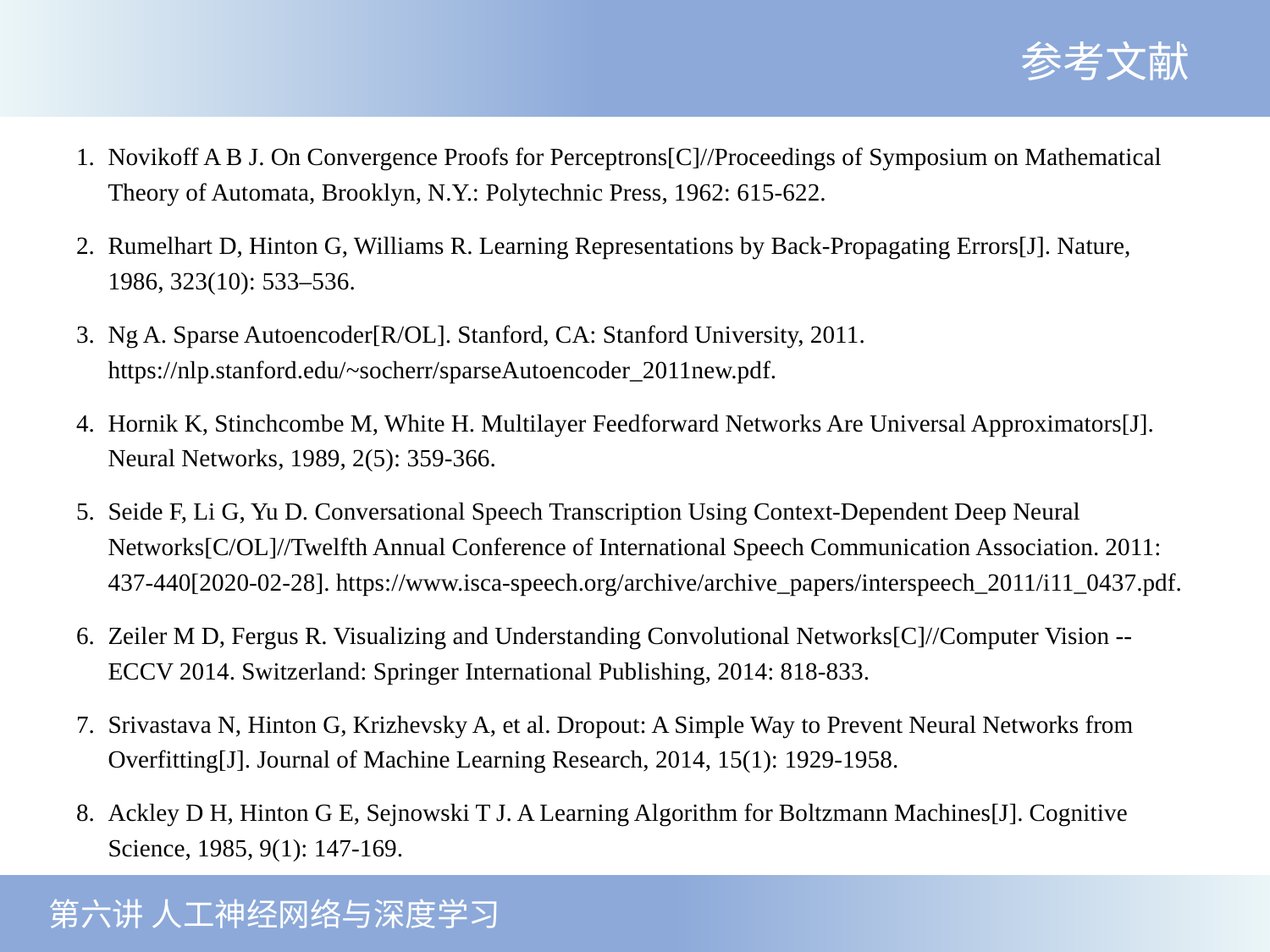

参考文献
Novikoff A B J. On Convergence Proofs for Perceptrons[C]//Proceedings of Symposium on Mathematical Theory of Automata, Brooklyn, N.Y.: Polytechnic Press, 1962: 615-622.
Rumelhart D, Hinton G, Williams R. Learning Representations by Back-Propagating Errors[J]. Nature, 1986, 323(10): 533–536.
Ng A. Sparse Autoencoder[R/OL]. Stanford, CA: Stanford University, 2011. https://nlp.stanford.edu/~socherr/sparseAutoencoder_2011new.pdf.
Hornik K, Stinchcombe M, White H. Multilayer Feedforward Networks Are Universal Approximators[J]. Neural Networks, 1989, 2(5): 359-366.
Seide F, Li G, Yu D. Conversational Speech Transcription Using Context-Dependent Deep Neural Networks[C/OL]//Twelfth Annual Conference of International Speech Communication Association. 2011: 437-440[2020-02-28]. https://www.isca-speech.org/archive/archive_papers/interspeech_2011/i11_0437.pdf.
Zeiler M D, Fergus R. Visualizing and Understanding Convolutional Networks[C]//Computer Vision -- ECCV 2014. Switzerland: Springer International Publishing, 2014: 818-833.
Srivastava N, Hinton G, Krizhevsky A, et al. Dropout: A Simple Way to Prevent Neural Networks from Overfitting[J]. Journal of Machine Learning Research, 2014, 15(1): 1929-1958.
Ackley D H, Hinton G E, Sejnowski T J. A Learning Algorithm for Boltzmann Machines[J]. Cognitive Science, 1985, 9(1): 147-169.
    第六讲 人工神经网络与深度学习